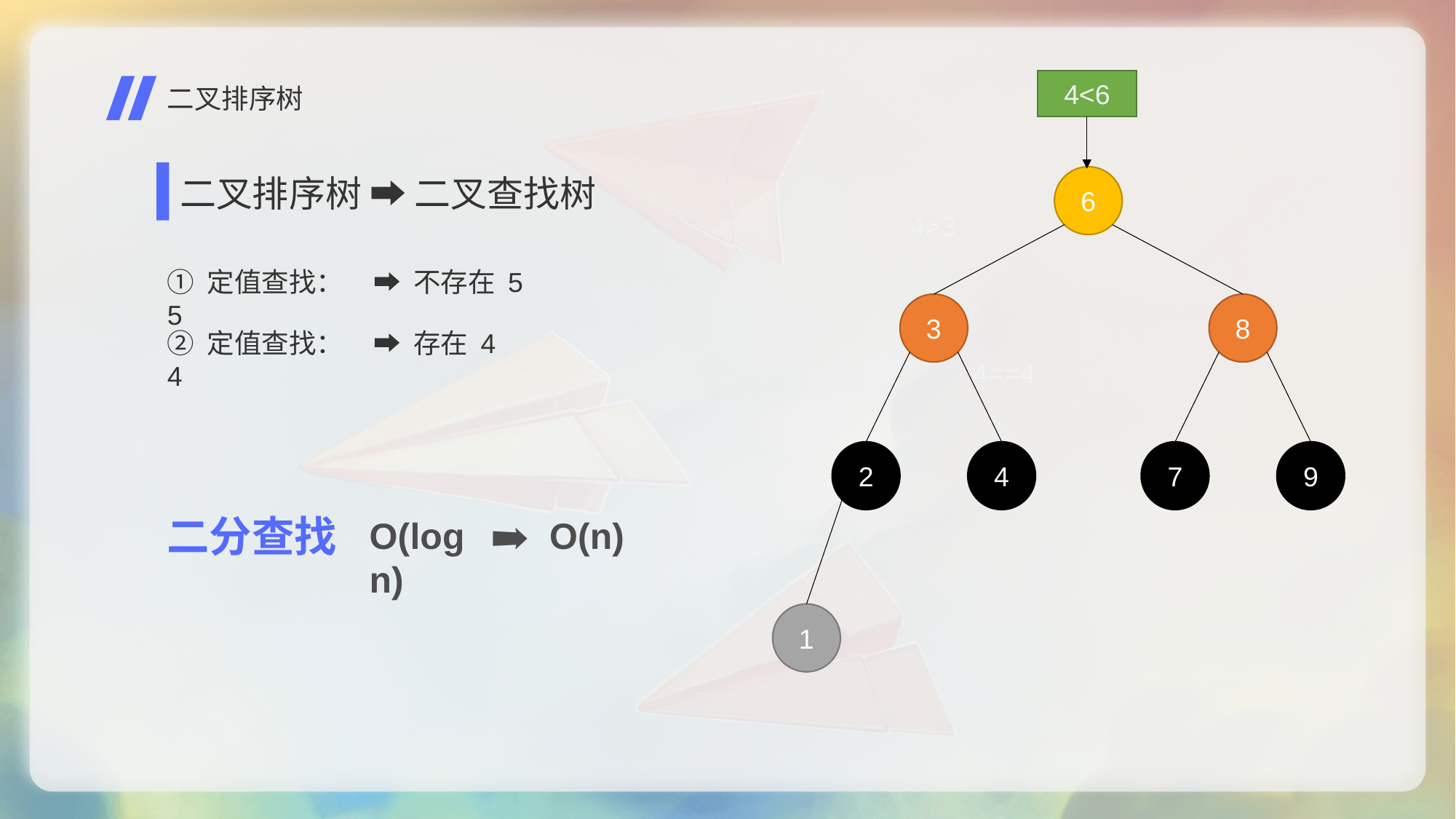

4<6

二叉排序树

二叉排序树 ➡ 二叉查找树
6
3
8
2
9
4
7
1
4>3
① 定值查找：5
➡ 不存在 5
② 定值查找：4
➡ 存在 4
4==4
二分查找
O(logn)
➡  O(n)